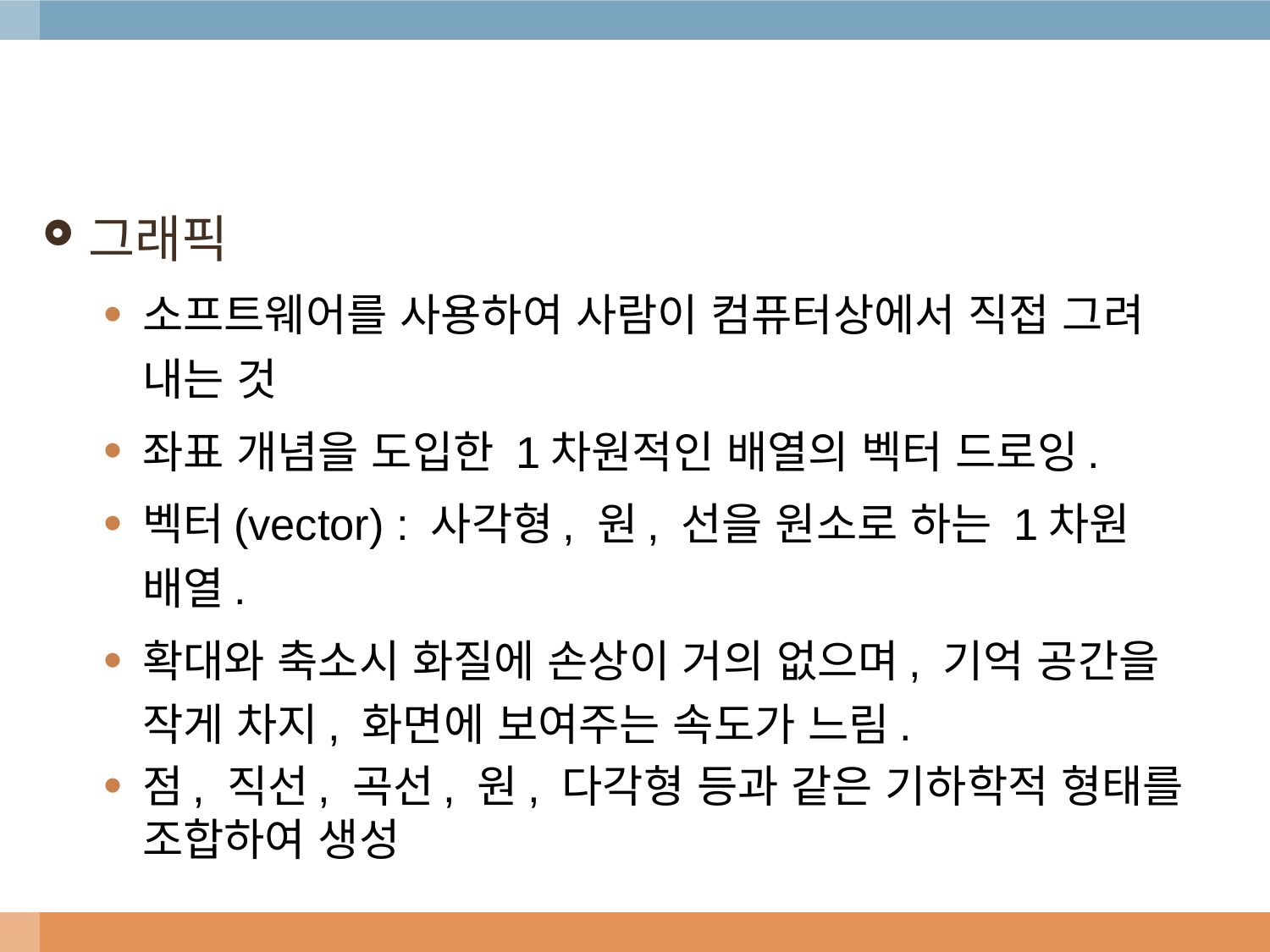

#
그래픽
소프트웨어를 사용하여 사람이 컴퓨터상에서 직접 그려 내는 것
좌표 개념을 도입한 1차원적인 배열의 벡터 드로잉.
벡터(vector) : 사각형, 원, 선을 원소로 하는 1차원 배열.
확대와 축소시 화질에 손상이 거의 없으며, 기억 공간을 작게 차지, 화면에 보여주는 속도가 느림.
점, 직선, 곡선, 원, 다각형 등과 같은 기하학적 형태를 조합하여 생성